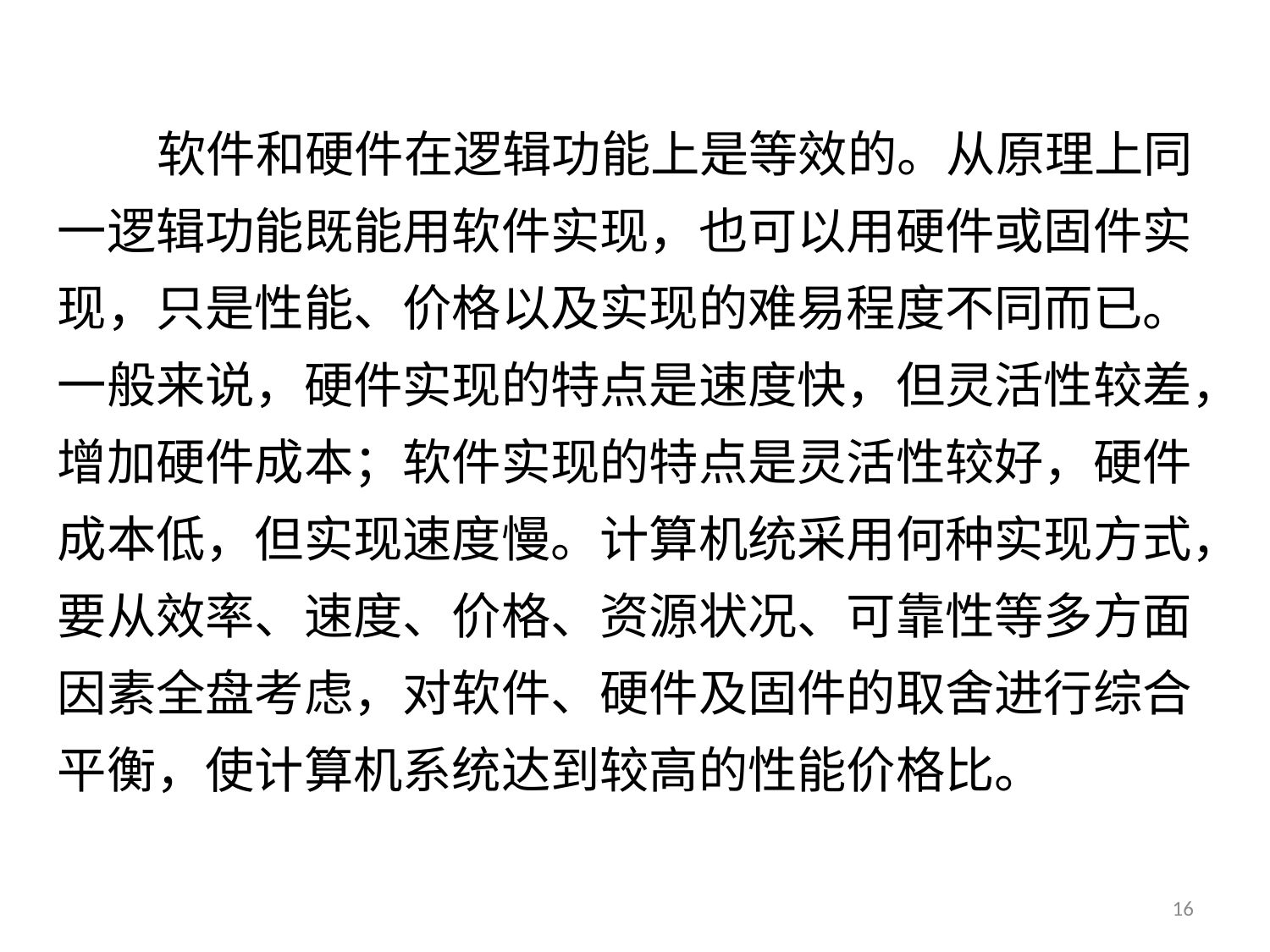

软件和硬件在逻辑功能上是等效的。从原理上同一逻辑功能既能用软件实现，也可以用硬件或固件实现，只是性能、价格以及实现的难易程度不同而已。一般来说，硬件实现的特点是速度快，但灵活性较差，增加硬件成本；软件实现的特点是灵活性较好，硬件成本低，但实现速度慢。计算机统采用何种实现方式，要从效率、速度、价格、资源状况、可靠性等多方面因素全盘考虑，对软件、硬件及固件的取舍进行综合平衡，使计算机系统达到较高的性能价格比。
16